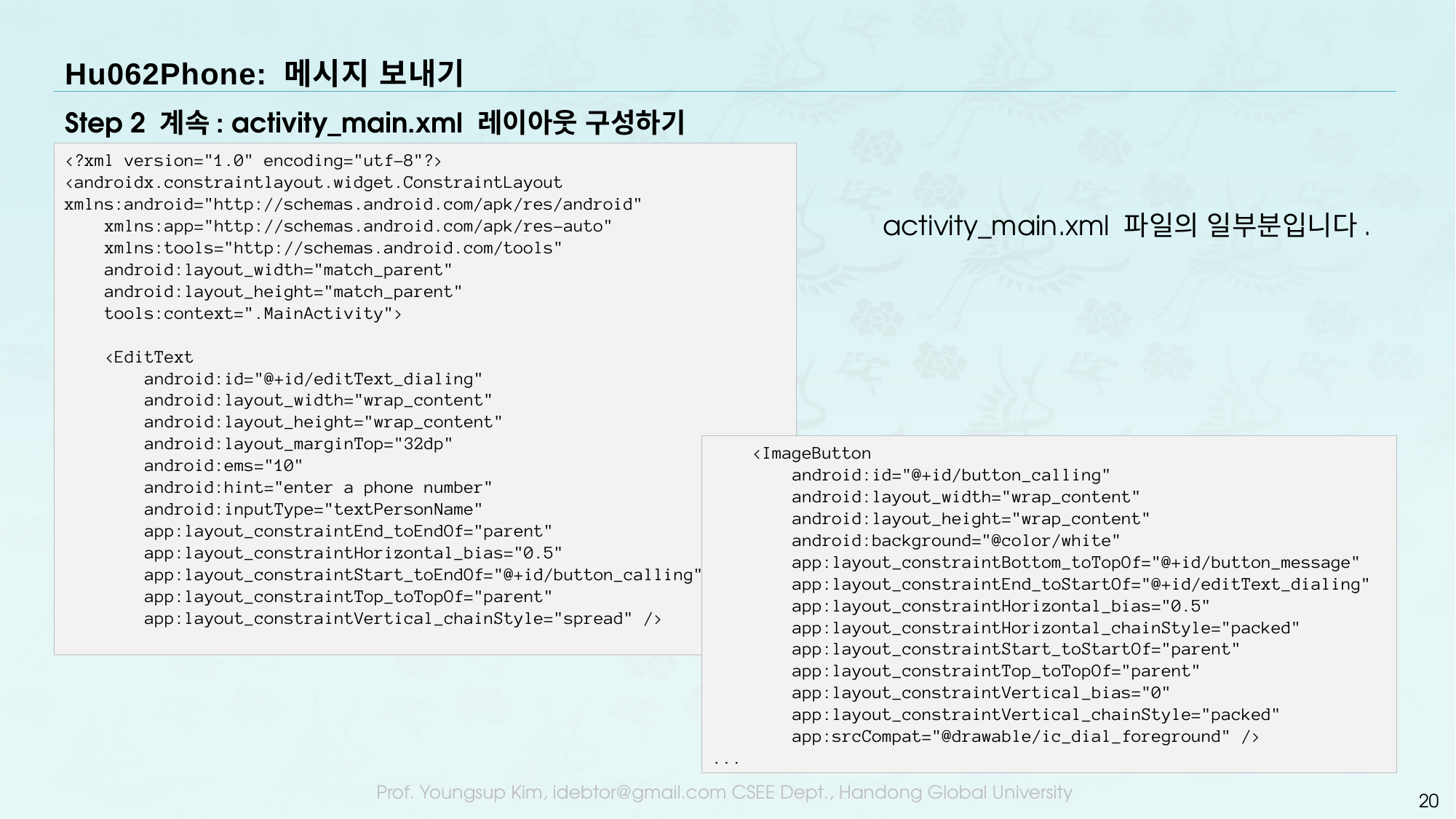

# Hu062Phone: 메시지 보내기
Step 2 계속: activity_main.xml 레이아웃 구성하기

<?xml version="1.0" encoding="utf-8"?>
<androidx.constraintlayout.widget.ConstraintLayout xmlns:android="http://schemas.android.com/apk/res/android"
    xmlns:app="http://schemas.android.com/apk/res-auto"
    xmlns:tools="http://schemas.android.com/tools"
    android:layout_width="match_parent"
    android:layout_height="match_parent"
    tools:context=".MainActivity">

    <EditText
        android:id="@+id/editText_dialing"
        android:layout_width="wrap_content"
        android:layout_height="wrap_content"
        android:layout_marginTop="32dp"
        android:ems="10"
        android:hint="enter a phone number"
        android:inputType="textPersonName"
        app:layout_constraintEnd_toEndOf="parent"
        app:layout_constraintHorizontal_bias="0.5"
        app:layout_constraintStart_toEndOf="@+id/button_calling"
        app:layout_constraintTop_toTopOf="parent"
        app:layout_constraintVertical_chainStyle="spread" />

activity_main.xml 파일의 일부분입니다.
    <ImageButton
        android:id="@+id/button_calling"
        android:layout_width="wrap_content"
        android:layout_height="wrap_content"
        android:background="@color/white"
        app:layout_constraintBottom_toTopOf="@+id/button_message"
        app:layout_constraintEnd_toStartOf="@+id/editText_dialing"
        app:layout_constraintHorizontal_bias="0.5"
        app:layout_constraintHorizontal_chainStyle="packed"
        app:layout_constraintStart_toStartOf="parent"
        app:layout_constraintTop_toTopOf="parent"
        app:layout_constraintVertical_bias="0"
        app:layout_constraintVertical_chainStyle="packed"
        app:srcCompat="@drawable/ic_dial_foreground" />
...
20